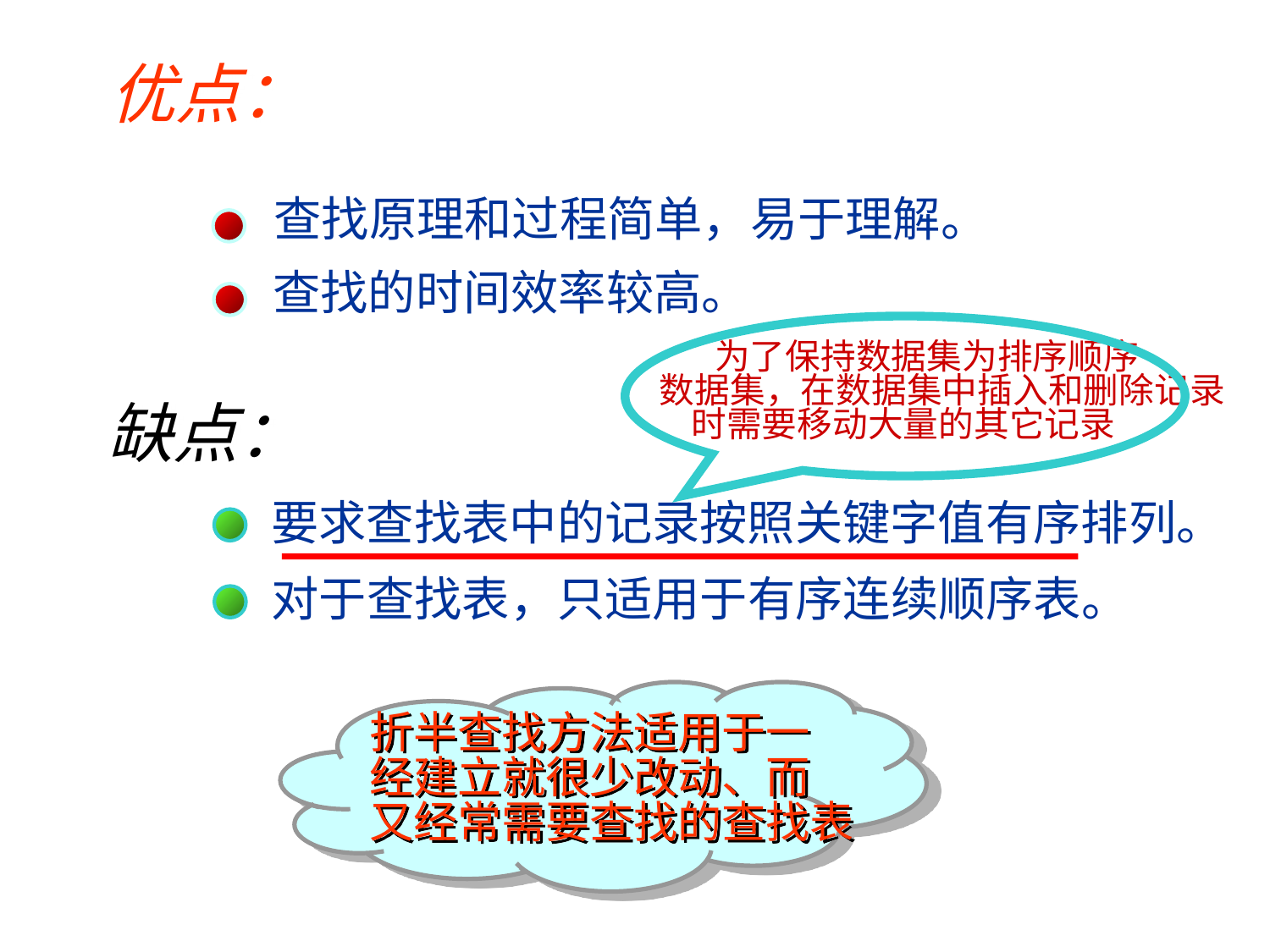

优点：
查找原理和过程简单，易于理解。

查找的时间效率较高。

      为了保持数据集为排序顺序
数据集，在数据集中插入和删除记录
   时需要移动大量的其它记录

缺点：
要求查找表中的记录按照关键字值有序排列。

对于查找表，只适用于有序连续顺序表。

折半查找方法适用于一
经建立就很少改动、而
又经常需要查找的查找表